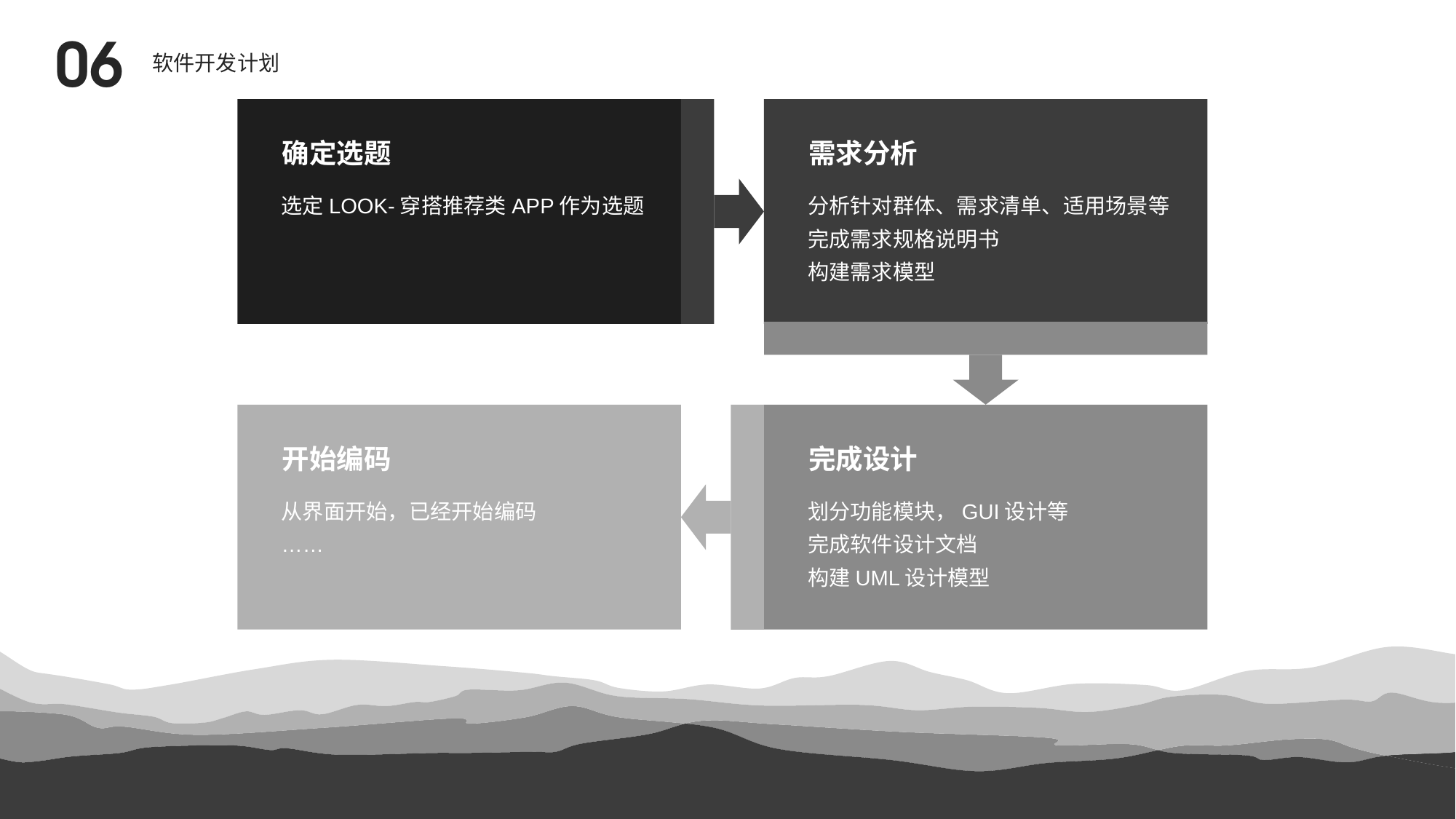

06
软件开发计划

确定选题
选定LOOK-穿搭推荐类APP作为选题

需求分析
分析针对群体、需求清单、适用场景等
完成需求规格说明书
构建需求模型

开始编码
从界面开始，已经开始编码
……

完成设计
划分功能模块，GUI设计等
完成软件设计文档
构建UML设计模型